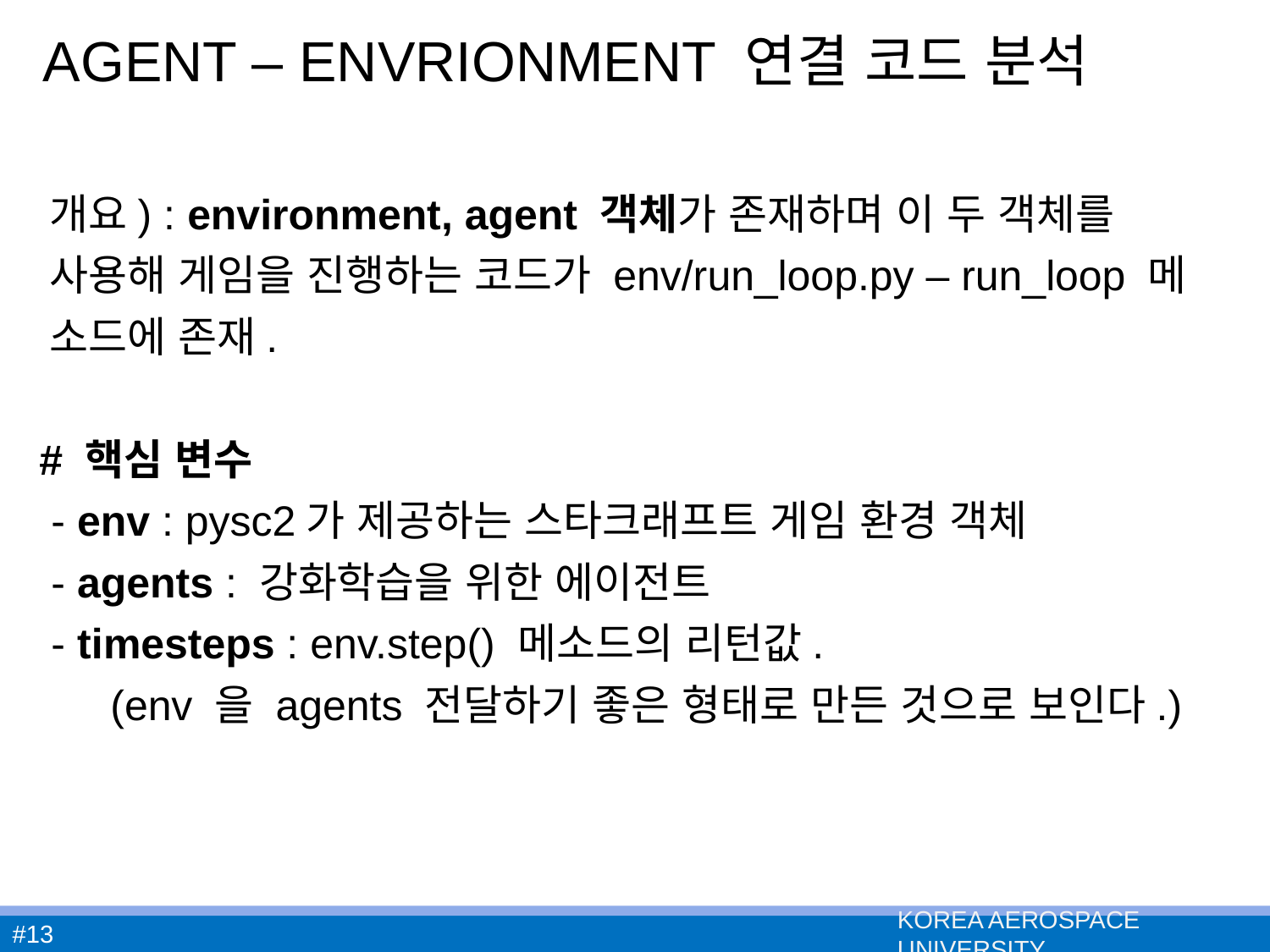

# Agent – Envrionment 연결 코드 분석

 개요) : environment, agent 객체가 존재하며 이 두 객체를
 사용해 게임을 진행하는 코드가 env/run_loop.py – run_loop 메
 소드에 존재.

 # 핵심 변수
  - env : pysc2가 제공하는 스타크래프트 게임 환경 객체
  - agents : 강화학습을 위한 에이전트
  - timesteps : env.step() 메소드의 리턴값.
       (env 을 agents 전달하기 좋은 형태로 만든 것으로 보인다.)
#13